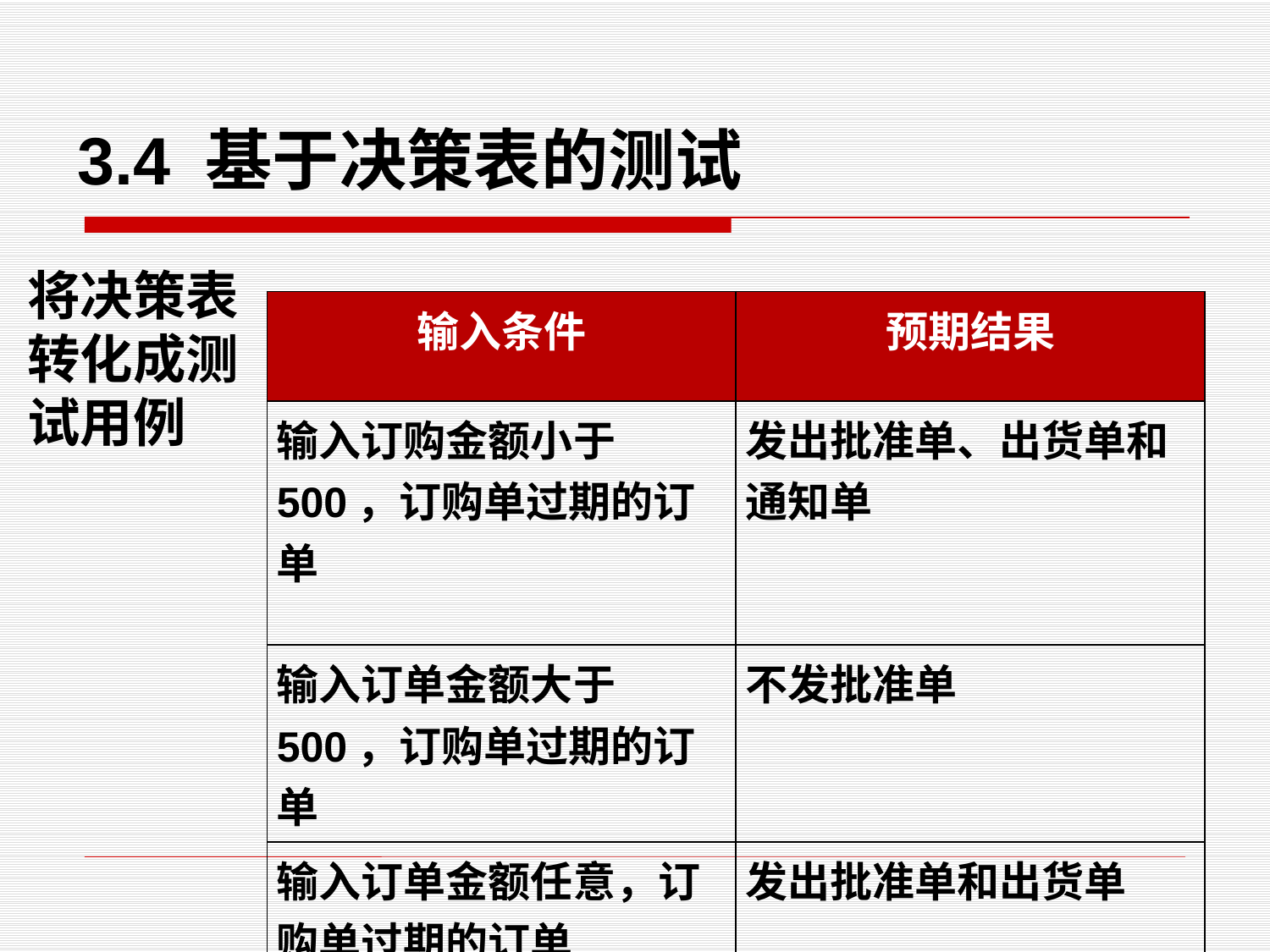

3.4 基于决策表的测试

将决策表转化成测试用例
| 输入条件 | 预期结果 |
| --- | --- |
| 输入订购金额小于500，订购单过期的订单 | 发出批准单、出货单和通知单 |
| 输入订单金额大于500，订购单过期的订单 | 不发批准单 |
| 输入订单金额任意，订购单过期的订单 | 发出批准单和出货单 |